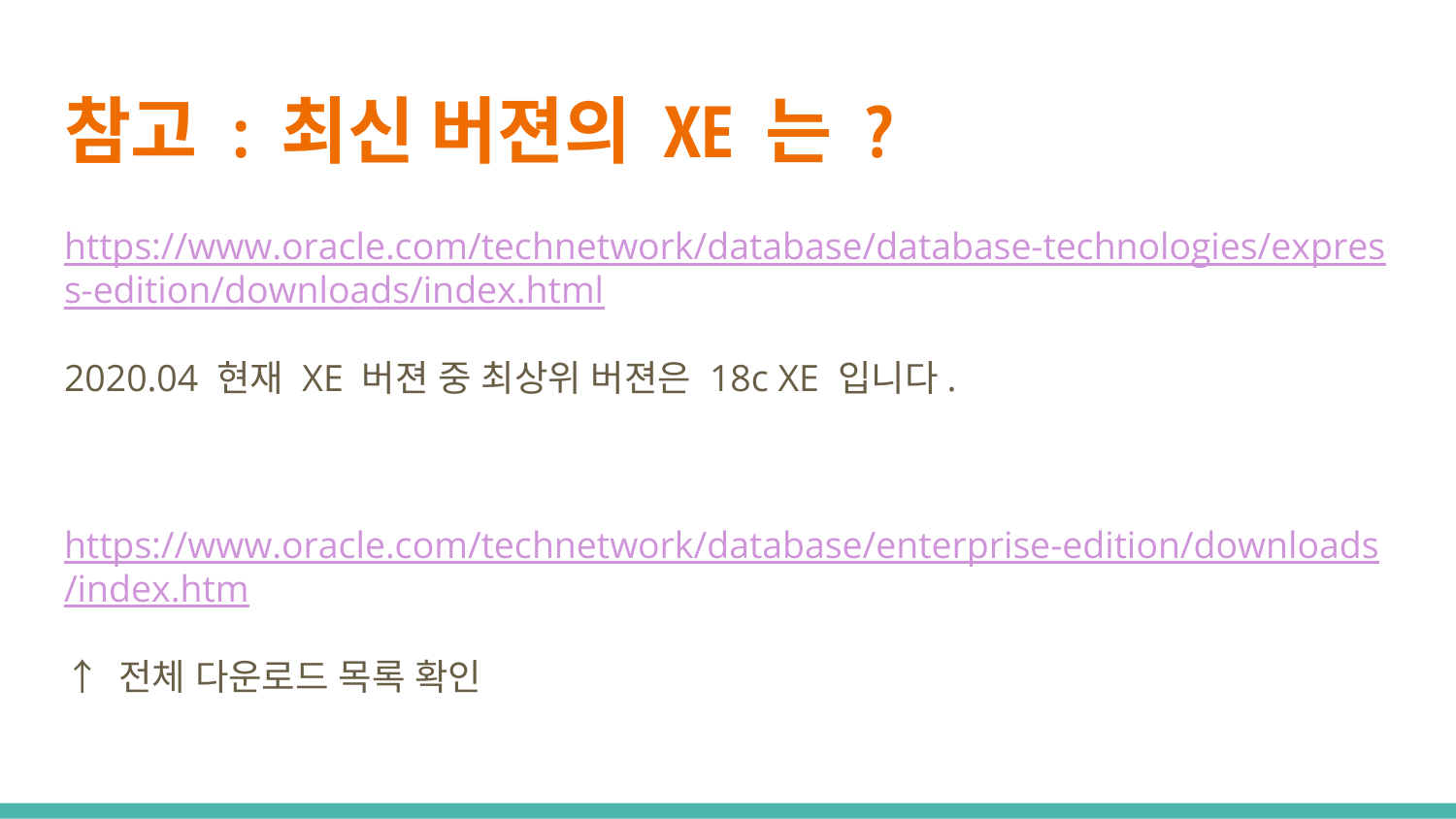

# 참고 : 최신 버젼의 XE 는 ?
https://www.oracle.com/technetwork/database/database-technologies/express-edition/downloads/index.html
2020.04 현재 XE 버젼 중 최상위 버젼은 18c XE 입니다.

https://www.oracle.com/technetwork/database/enterprise-edition/downloads/index.htm
↑ 전체 다운로드 목록 확인